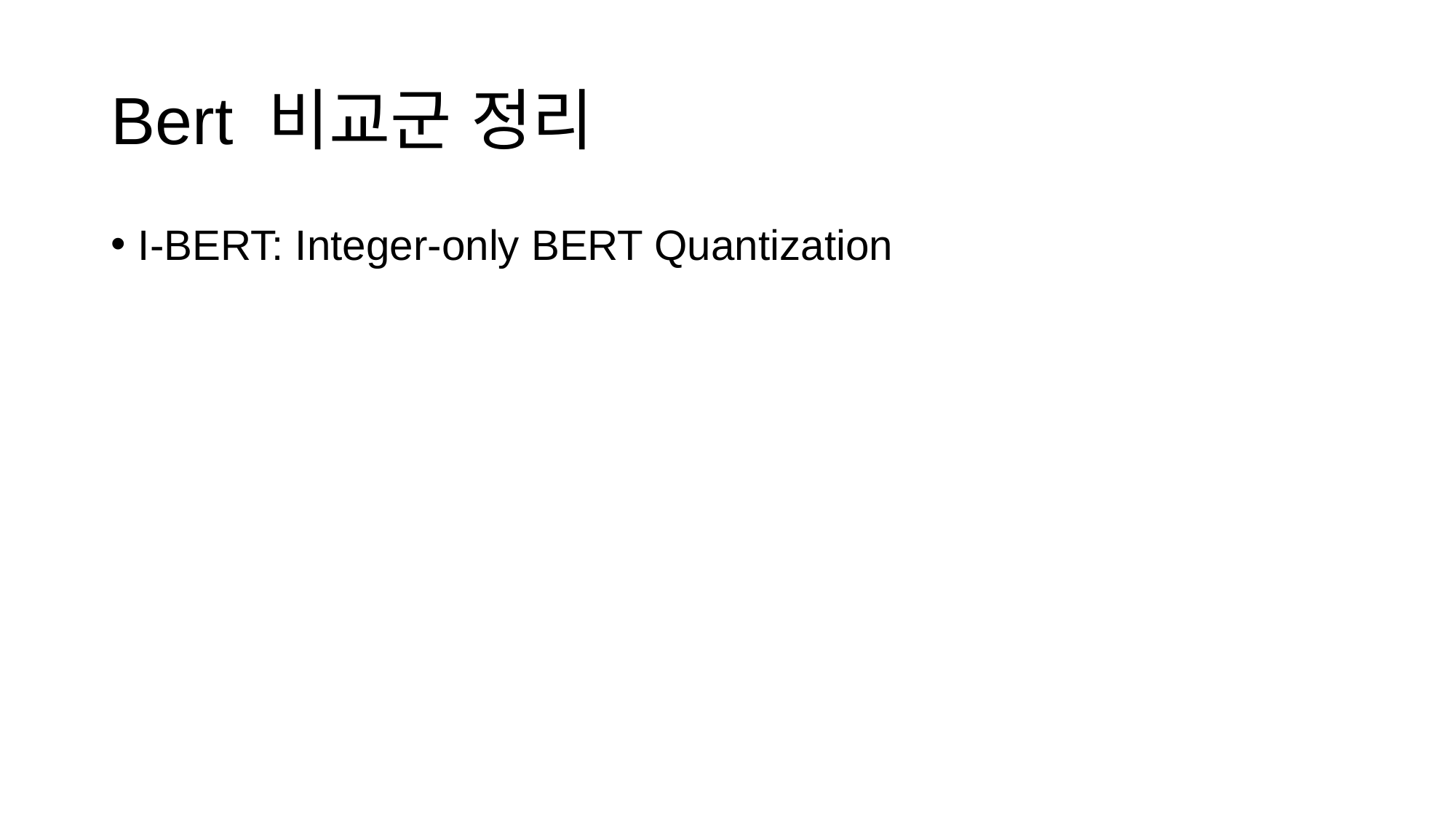

# Bert 비교군 정리
I-BERT: Integer-only BERT Quantization